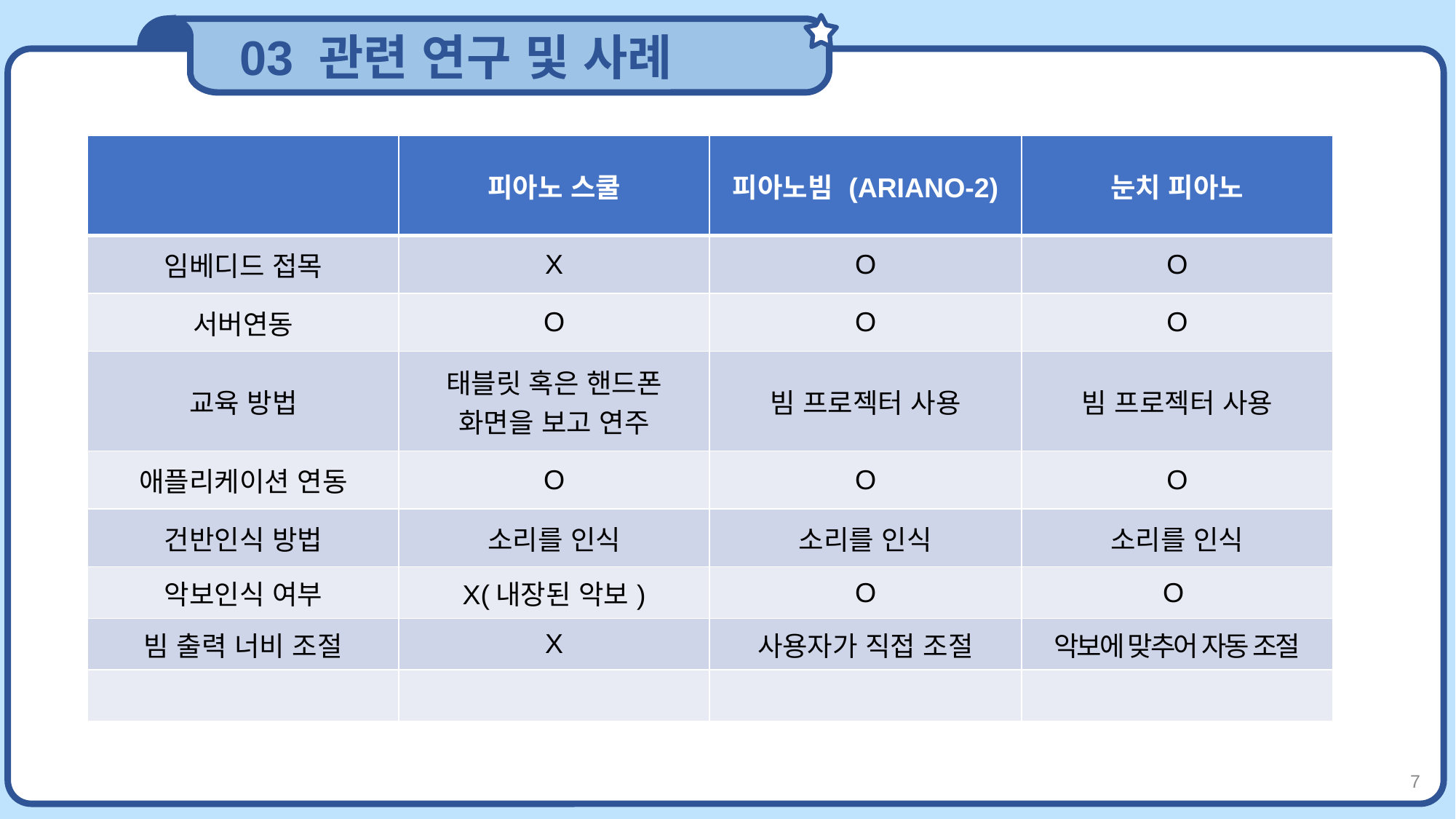

03 관련 연구 및 사례

|  | 피아노 스쿨 | 피아노빔 (ARIANO-2) | 눈치 피아노 |
| --- | --- | --- | --- |
| 임베디드 접목 | X | O | O |
| 서버연동 | O | O | O |
| 교육 방법 | 태블릿 혹은 핸드폰 화면을 보고 연주 | 빔 프로젝터 사용 | 빔 프로젝터 사용 |
| 애플리케이션 연동 | O | O | O |
| 건반인식 방법 | 소리를 인식 | 소리를 인식 | 소리를 인식 |
| 악보인식 여부 | X(내장된 악보) | O | O |
| 빔 출력 너비 조절 | X | 사용자가 직접 조절 | 악보에 맞추어 자동 조절 |
|  |  |  |  |
7